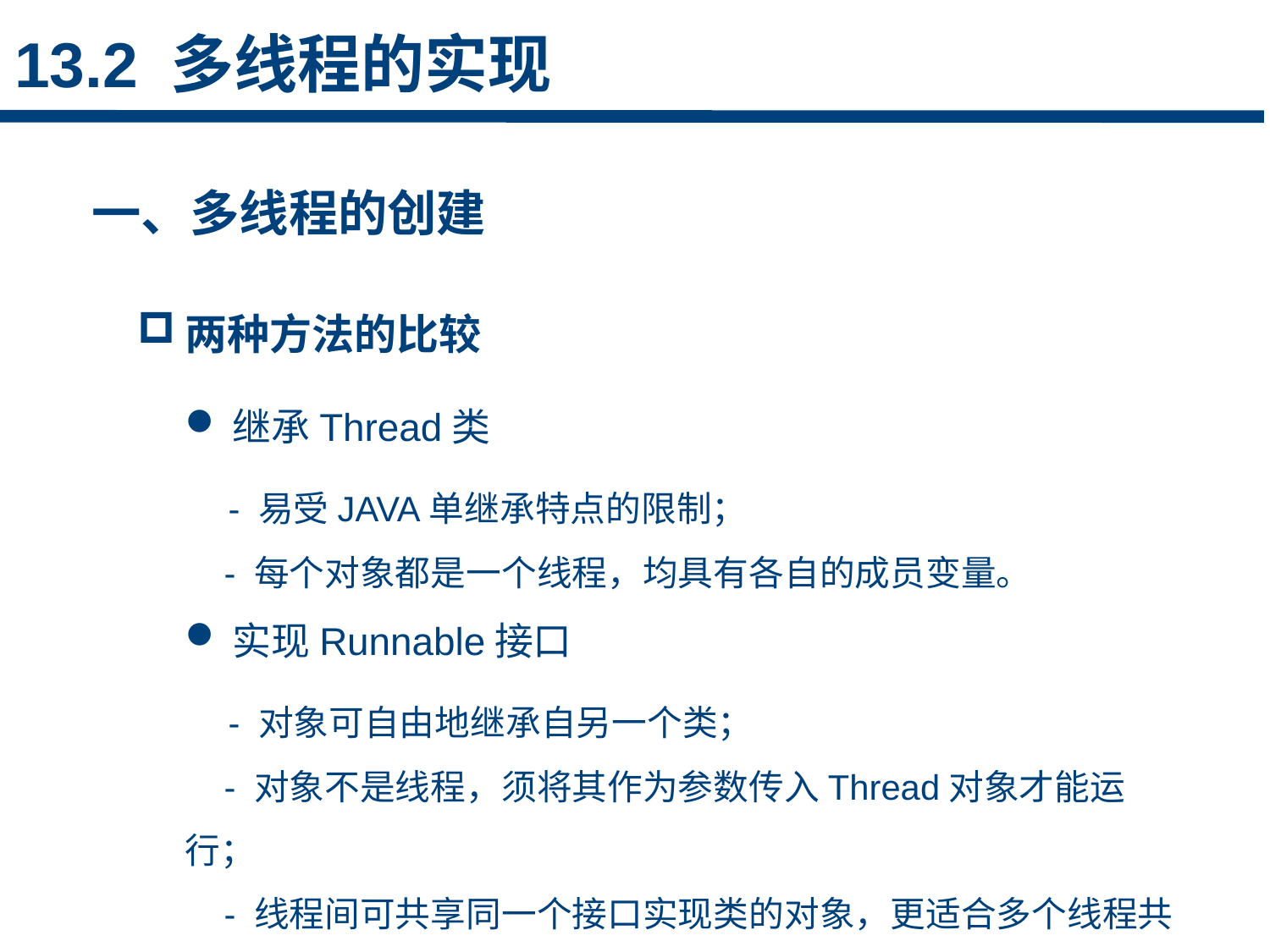

13.2 多线程的实现
一、多线程的创建
点击添加文本
两种方法的比较
继承Thread类
    - 易受JAVA单继承特点的限制；
    - 每个对象都是一个线程，均具有各自的成员变量。
实现Runnable接口
    - 对象可自由地继承自另一个类；
    - 对象不是线程，须将其作为参数传入Thread对象才能运行；
    - 线程间可共享同一个接口实现类的对象，更适合多个线程共享数据的情况。
点击添加文本
点击添加文本
点击添加文本